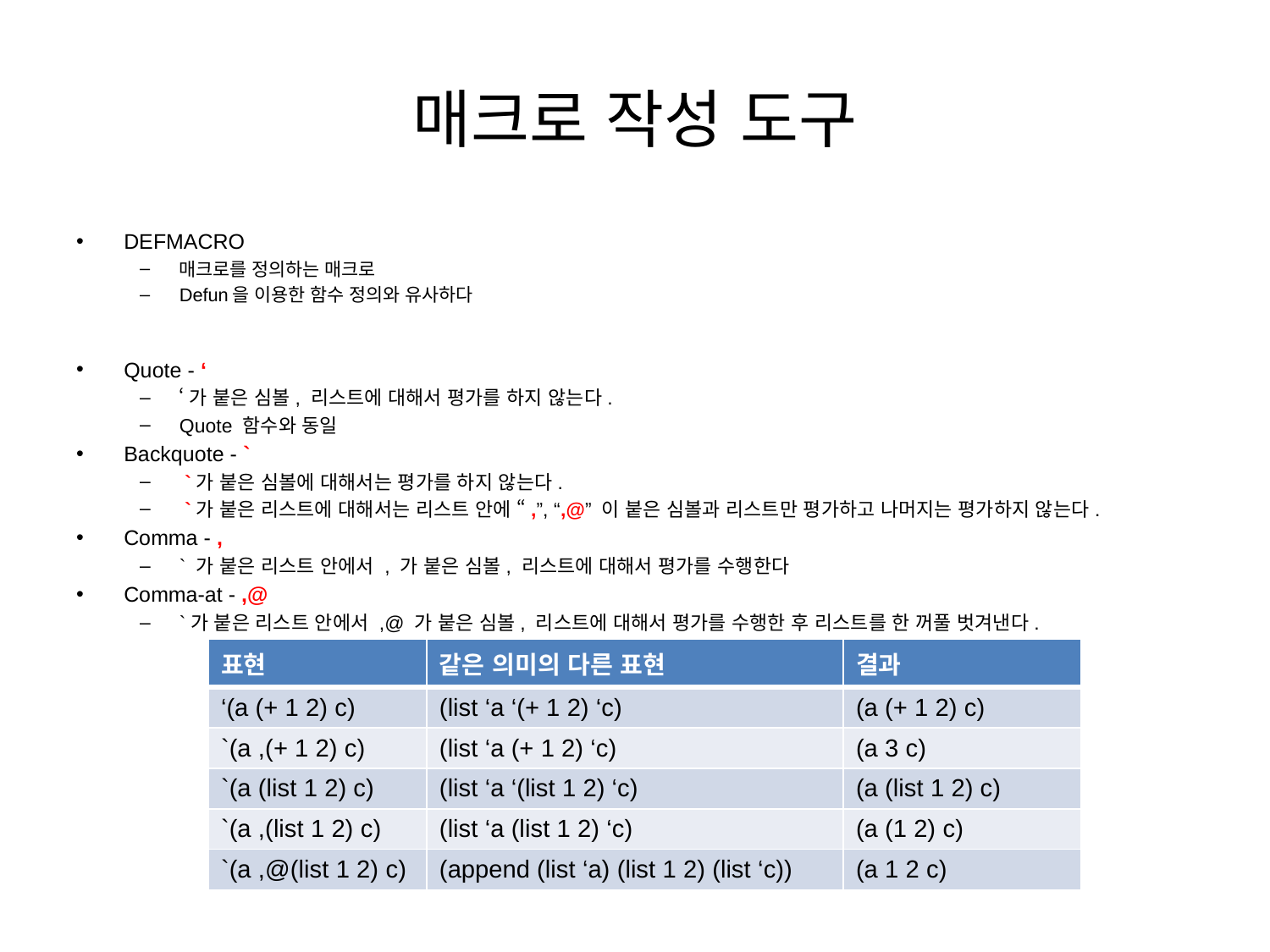

# 매크로 작성 도구
DEFMACRO
매크로를 정의하는 매크로
Defun을 이용한 함수 정의와 유사하다

Quote - ‘
‘가 붙은 심볼, 리스트에 대해서 평가를 하지 않는다.
Quote 함수와 동일
Backquote - `
 `가 붙은 심볼에 대해서는 평가를 하지 않는다.
 `가 붙은 리스트에 대해서는 리스트 안에 “,”, “,@” 이 붙은 심볼과 리스트만 평가하고 나머지는 평가하지 않는다.
Comma - ,
` 가 붙은 리스트 안에서 , 가 붙은 심볼, 리스트에 대해서 평가를 수행한다
Comma-at - ,@
`가 붙은 리스트 안에서 ,@ 가 붙은 심볼, 리스트에 대해서 평가를 수행한 후 리스트를 한 꺼풀 벗겨낸다.

| 표현 | 같은 의미의 다른 표현 | 결과 |
| --- | --- | --- |
| ‘(a (+ 1 2) c) | (list ‘a ‘(+ 1 2) ‘c) | (a (+ 1 2) c) |
| `(a ,(+ 1 2) c) | (list ‘a (+ 1 2) ‘c) | (a 3 c) |
| `(a (list 1 2) c) | (list ‘a ‘(list 1 2) ‘c) | (a (list 1 2) c) |
| `(a ,(list 1 2) c) | (list ‘a (list 1 2) ‘c) | (a (1 2) c) |
| `(a ,@(list 1 2) c) | (append (list ‘a) (list 1 2) (list ‘c)) | (a 1 2 c) |